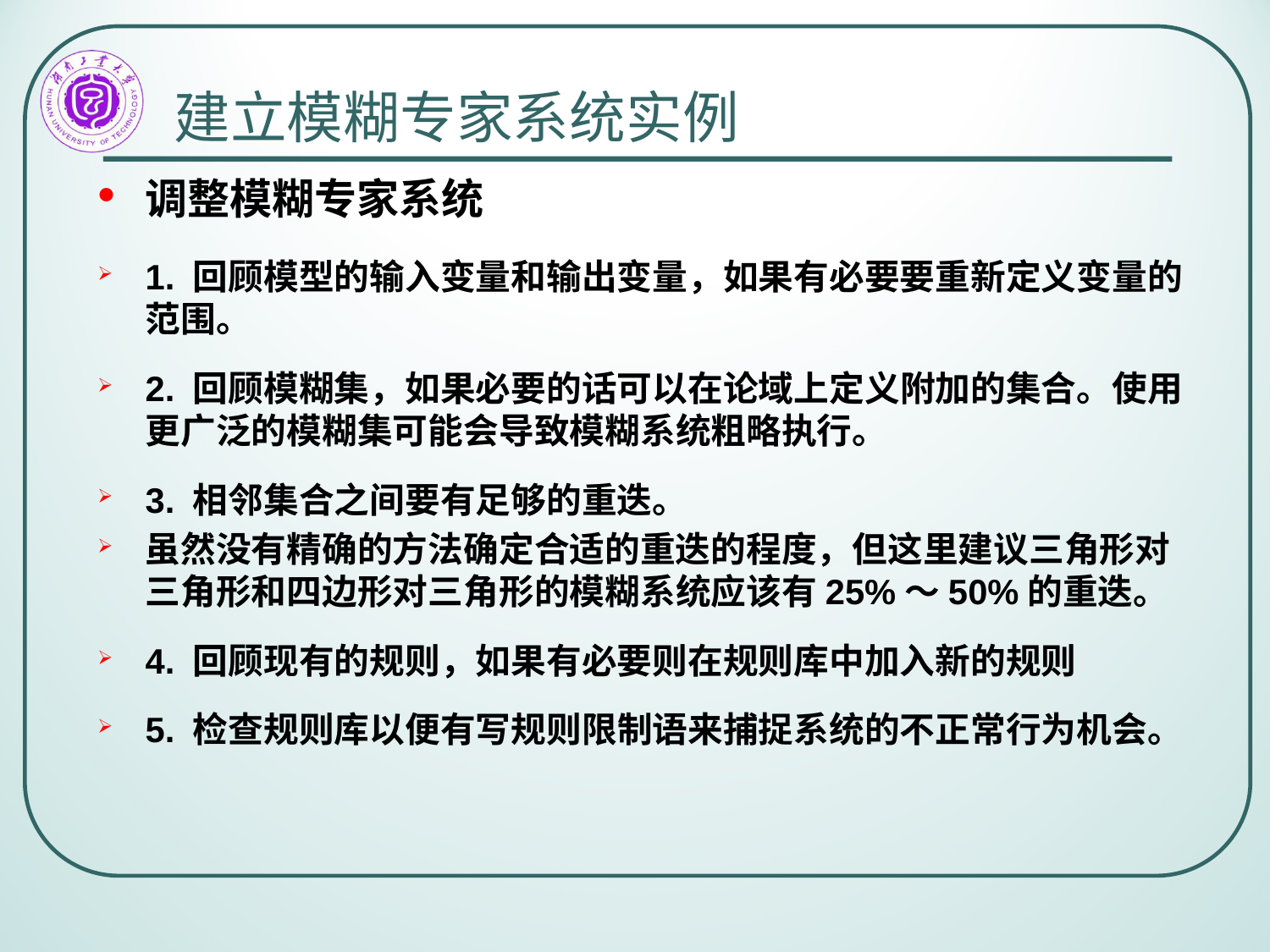

# 建立模糊专家系统实例
调整模糊专家系统

1. 回顾模型的输入变量和输出变量，如果有必要要重新定义变量的范围。

2. 回顾模糊集，如果必要的话可以在论域上定义附加的集合。使用更广泛的模糊集可能会导致模糊系统粗略执行。

3. 相邻集合之间要有足够的重迭。
虽然没有精确的方法确定合适的重迭的程度，但这里建议三角形对三角形和四边形对三角形的模糊系统应该有25%～50%的重迭。

4. 回顾现有的规则，如果有必要则在规则库中加入新的规则

5. 检查规则库以便有写规则限制语来捕捉系统的不正常行为机会。